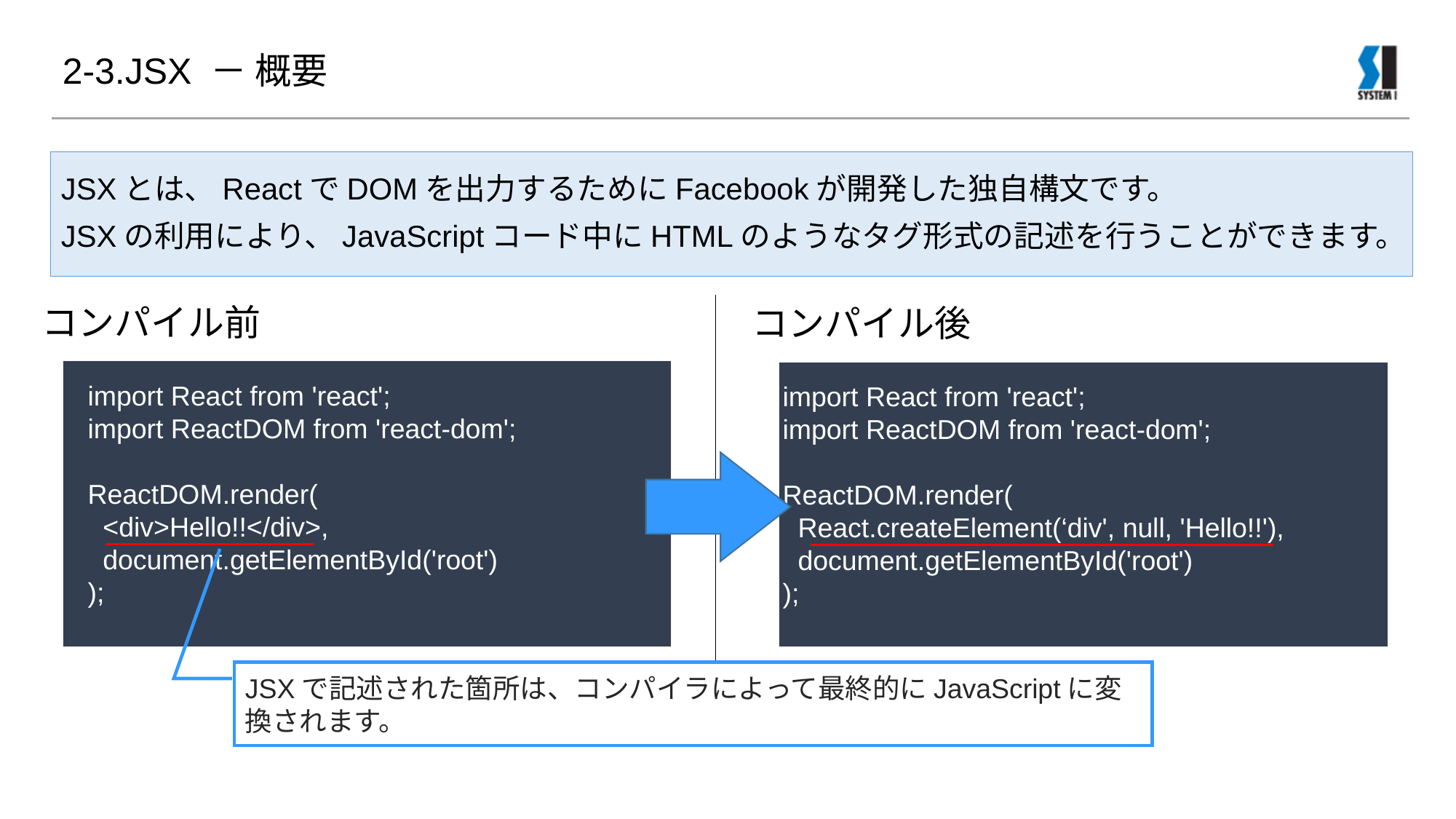

# 2-3.JSX － 概要
JSXとは、ReactでDOMを出力するためにFacebookが開発した独自構文です。
JSXの利用により、JavaScriptコード中にHTMLのようなタグ形式の記述を行うことができます。
コンパイル前
コンパイル後

import React from 'react';
import ReactDOM from 'react-dom';

ReactDOM.render(
  <div>Hello!!</div>,
  document.getElementById('root')
);
import React from 'react';
import ReactDOM from 'react-dom';

ReactDOM.render(
  React.createElement(‘div', null, 'Hello!!'),
  document.getElementById('root')
);

JSXで記述された箇所は、コンパイラによって最終的にJavaScriptに変換されます。